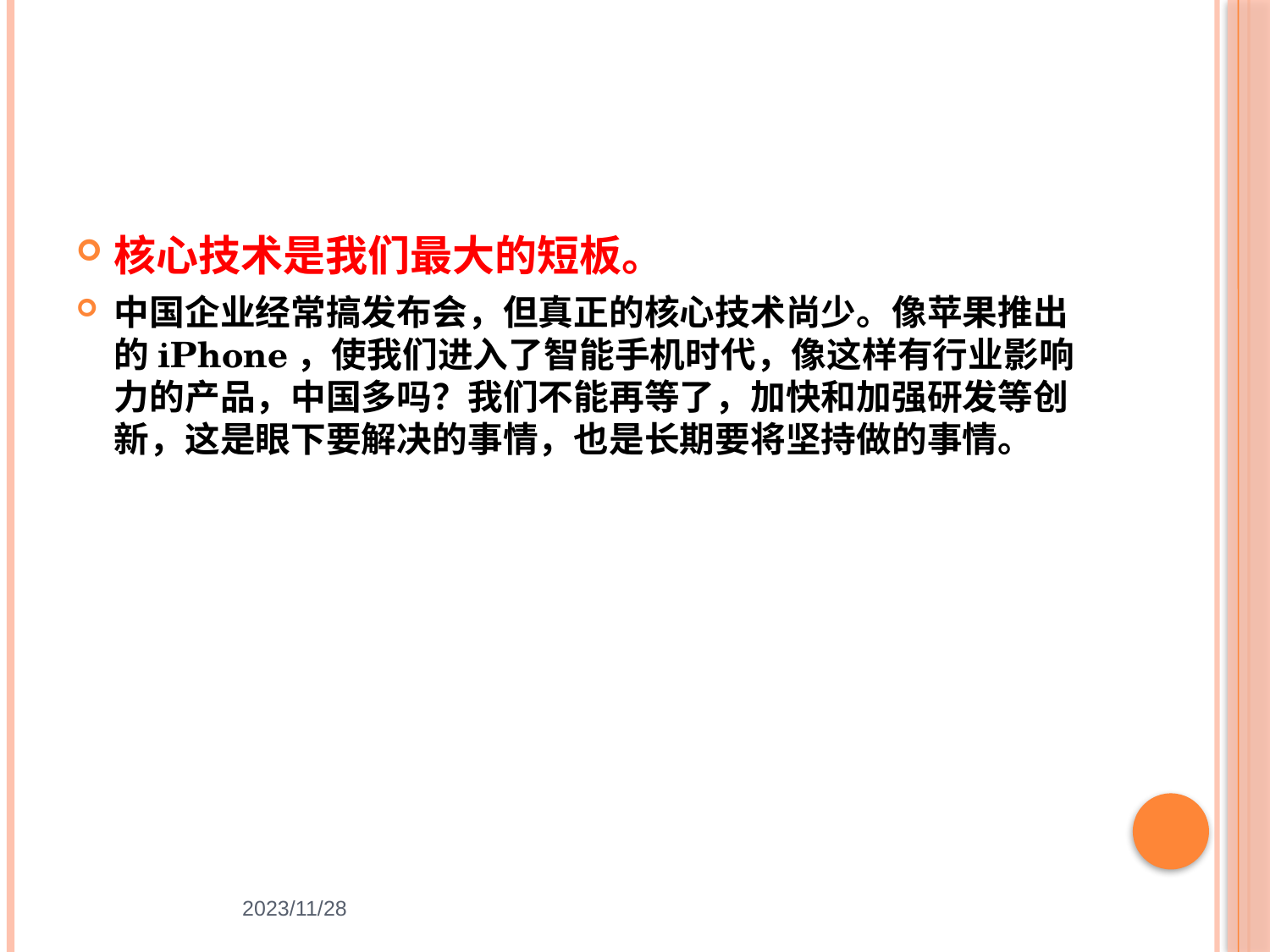

#
核心技术是我们最大的短板。
中国企业经常搞发布会，但真正的核心技术尚少。像苹果推出的iPhone，使我们进入了智能手机时代，像这样有行业影响力的产品，中国多吗？我们不能再等了，加快和加强研发等创新，这是眼下要解决的事情，也是长期要将坚持做的事情。

2023/11/28